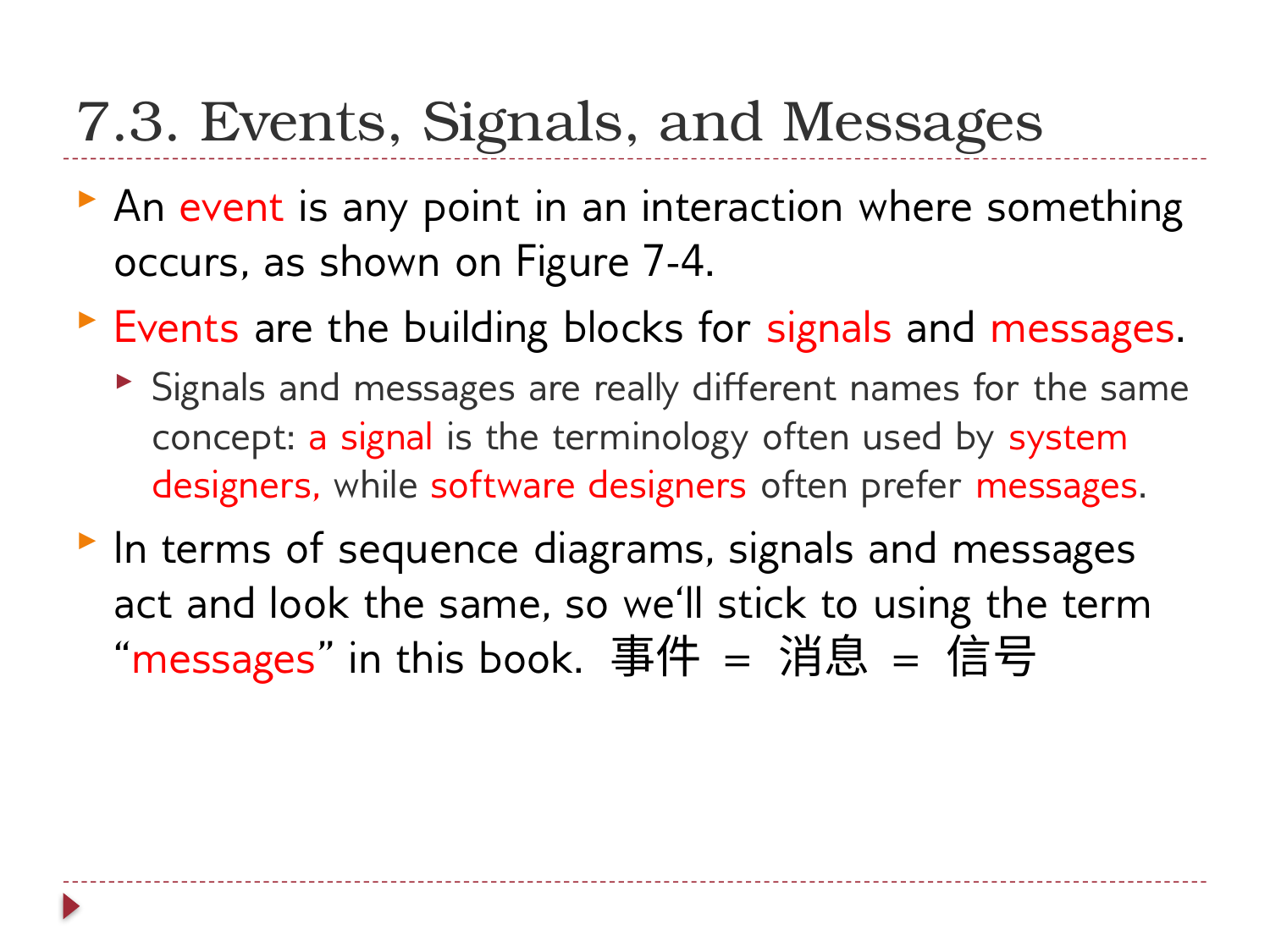

# 7.3. Events, Signals, and Messages
An event is any point in an interaction where something occurs, as shown on Figure 7-4.
Events are the building blocks for signals and messages.
Signals and messages are really different names for the same concept: a signal is the terminology often used by system designers, while software designers often prefer messages.
In terms of sequence diagrams, signals and messages act and look the same, so we‘ll stick to using the term “messages” in this book. 事件 = 消息 = 信号